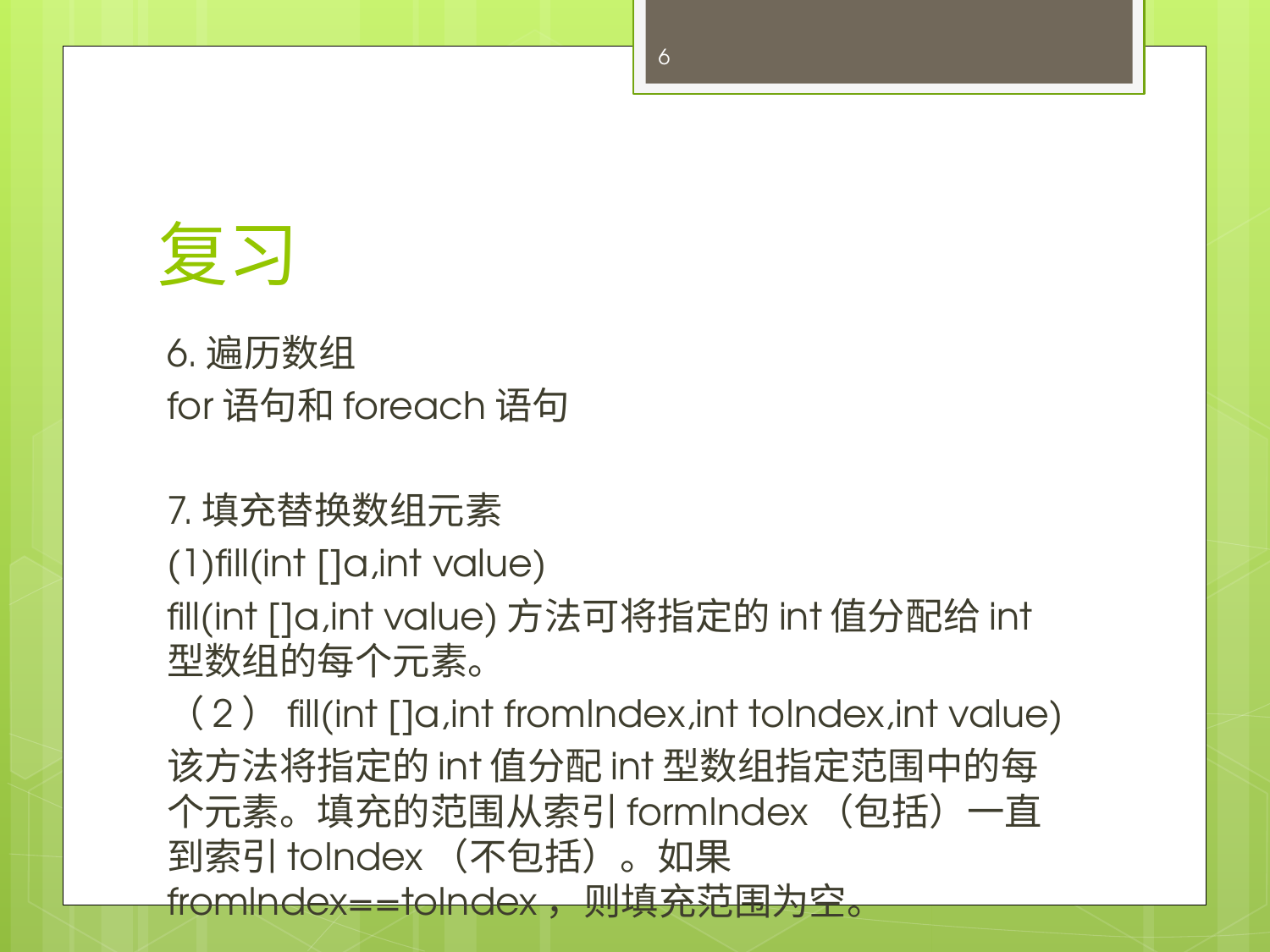

6
# 复习
6.遍历数组
for语句和foreach语句

7.填充替换数组元素
(1)fill(int []a,int value)
fill(int []a,int value)方法可将指定的int值分配给int型数组的每个元素。
（2）fill(int []a,int fromIndex,int toIndex,int value)
该方法将指定的int值分配int型数组指定范围中的每个元素。填充的范围从索引formIndex（包括）一直到索引toIndex（不包括）。如果fromIndex==toIndex，则填充范围为空。